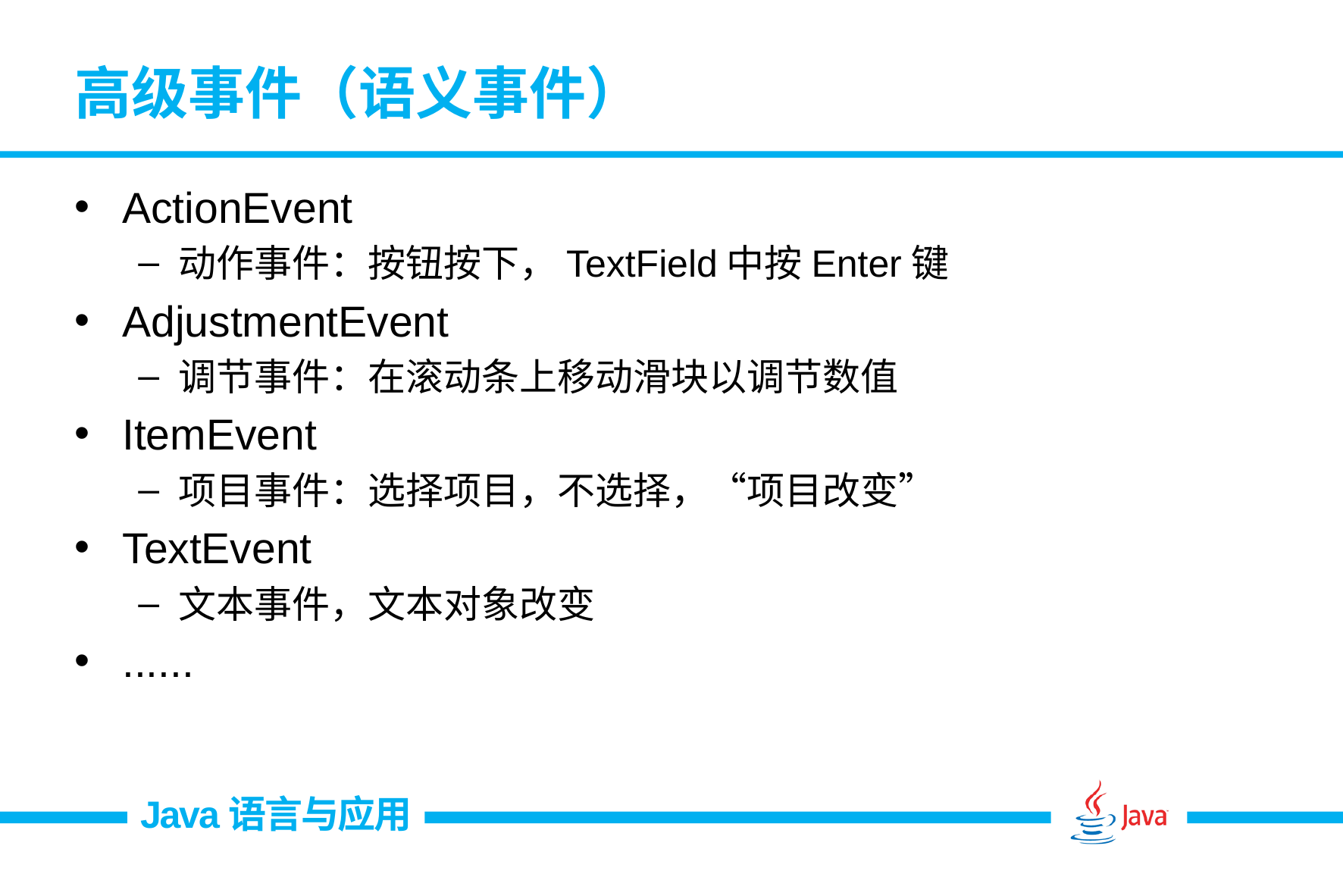

# 高级事件（语义事件）
ActionEvent
动作事件：按钮按下，TextField中按Enter键
AdjustmentEvent
调节事件：在滚动条上移动滑块以调节数值
ItemEvent
项目事件：选择项目，不选择，“项目改变”
TextEvent
文本事件，文本对象改变
......